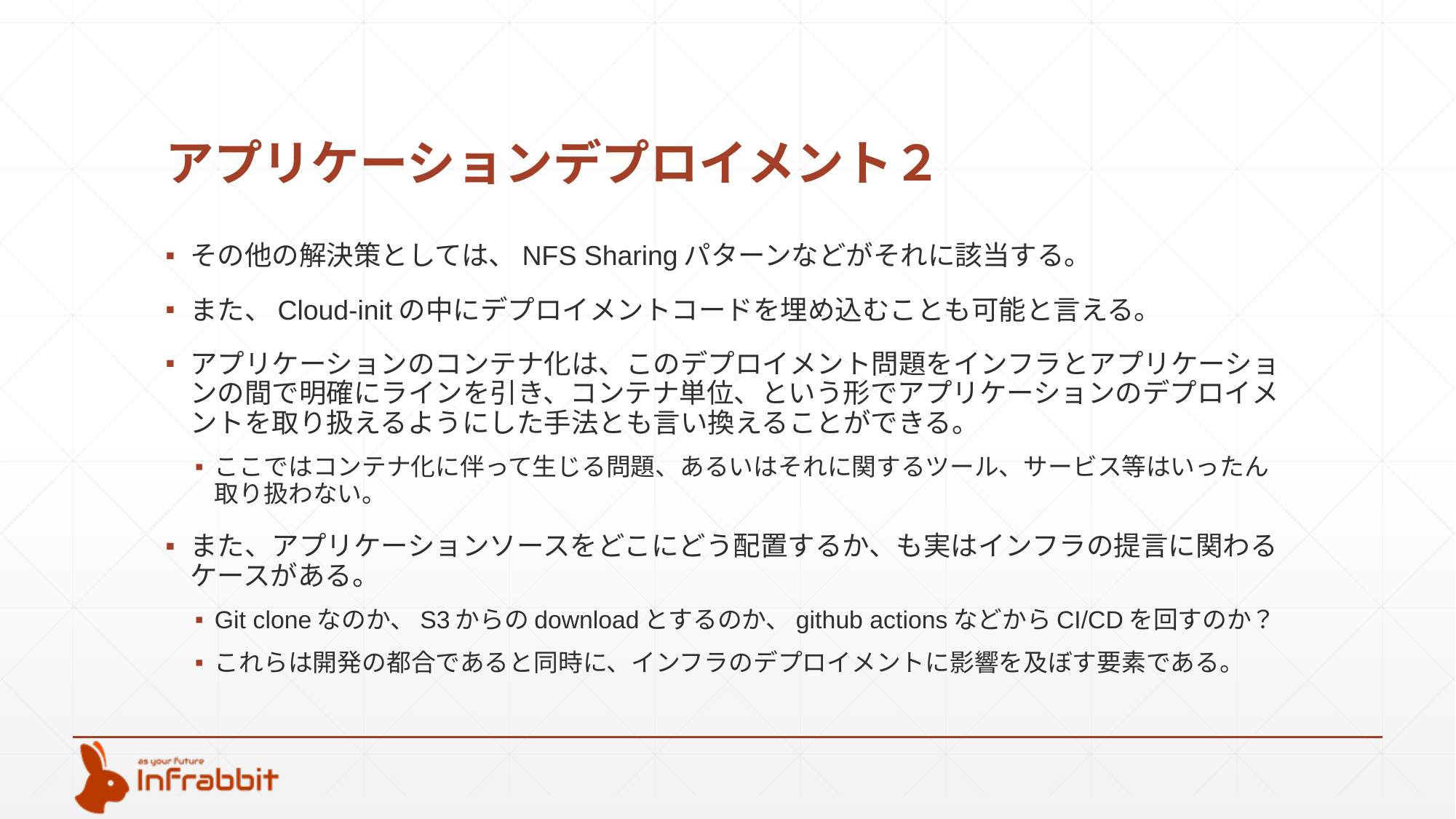

# アプリケーションデプロイメント２
その他の解決策としては、NFS Sharingパターンなどがそれに該当する。
また、Cloud-initの中にデプロイメントコードを埋め込むことも可能と言える。
アプリケーションのコンテナ化は、このデプロイメント問題をインフラとアプリケーションの間で明確にラインを引き、コンテナ単位、という形でアプリケーションのデプロイメントを取り扱えるようにした手法とも言い換えることができる。
ここではコンテナ化に伴って生じる問題、あるいはそれに関するツール、サービス等はいったん取り扱わない。
また、アプリケーションソースをどこにどう配置するか、も実はインフラの提言に関わるケースがある。
Git cloneなのか、S3からのdownloadとするのか、github actionsなどからCI/CDを回すのか？
これらは開発の都合であると同時に、インフラのデプロイメントに影響を及ぼす要素である。